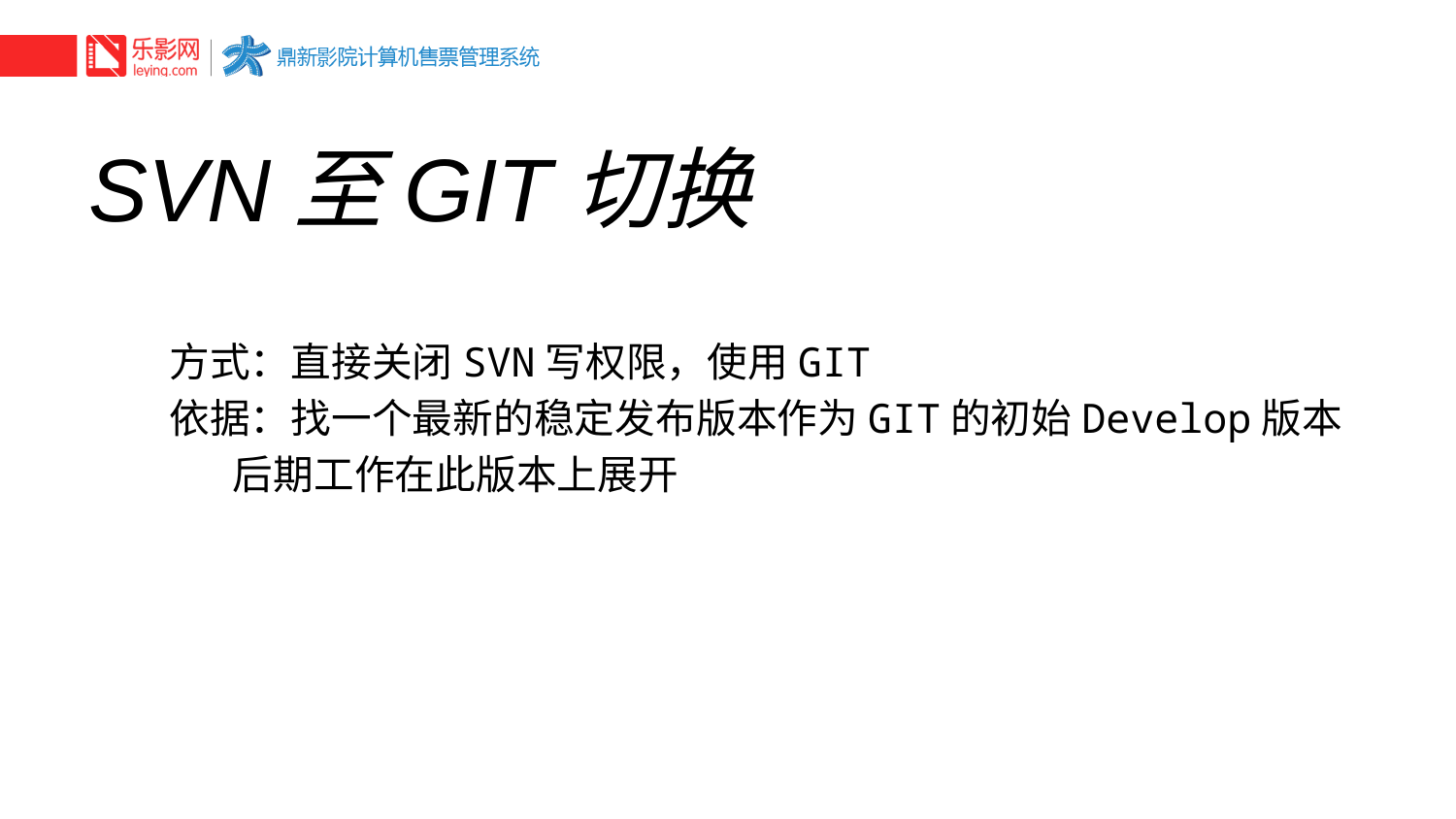

# SVN至GIT切换
方式：直接关闭SVN写权限，使用GIT
依据：找一个最新的稳定发布版本作为GIT的初始Develop版本
      后期工作在此版本上展开